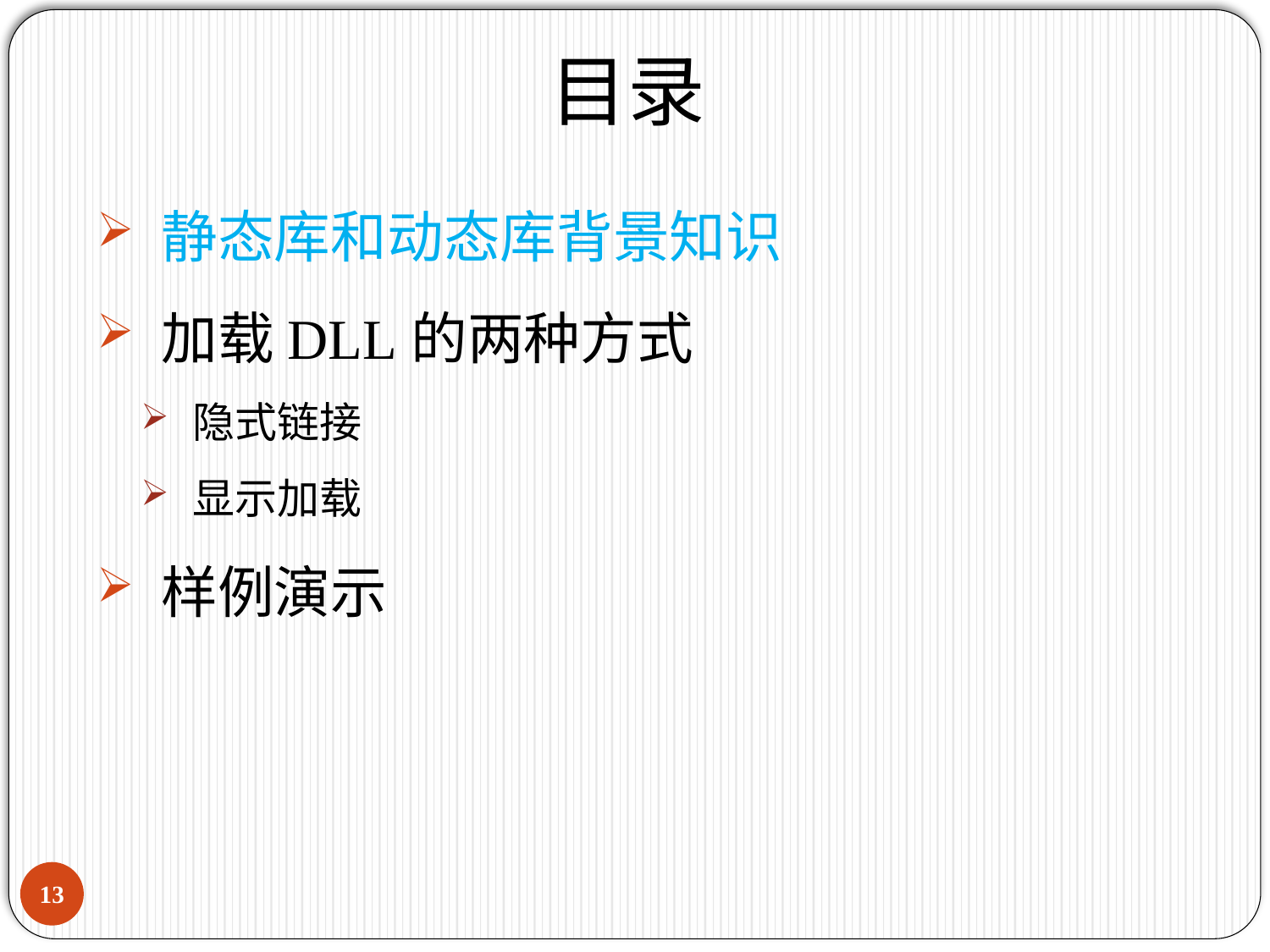

目录
 静态库和动态库背景知识
 加载DLL的两种方式
 隐式链接
 显示加载
 样例演示
13